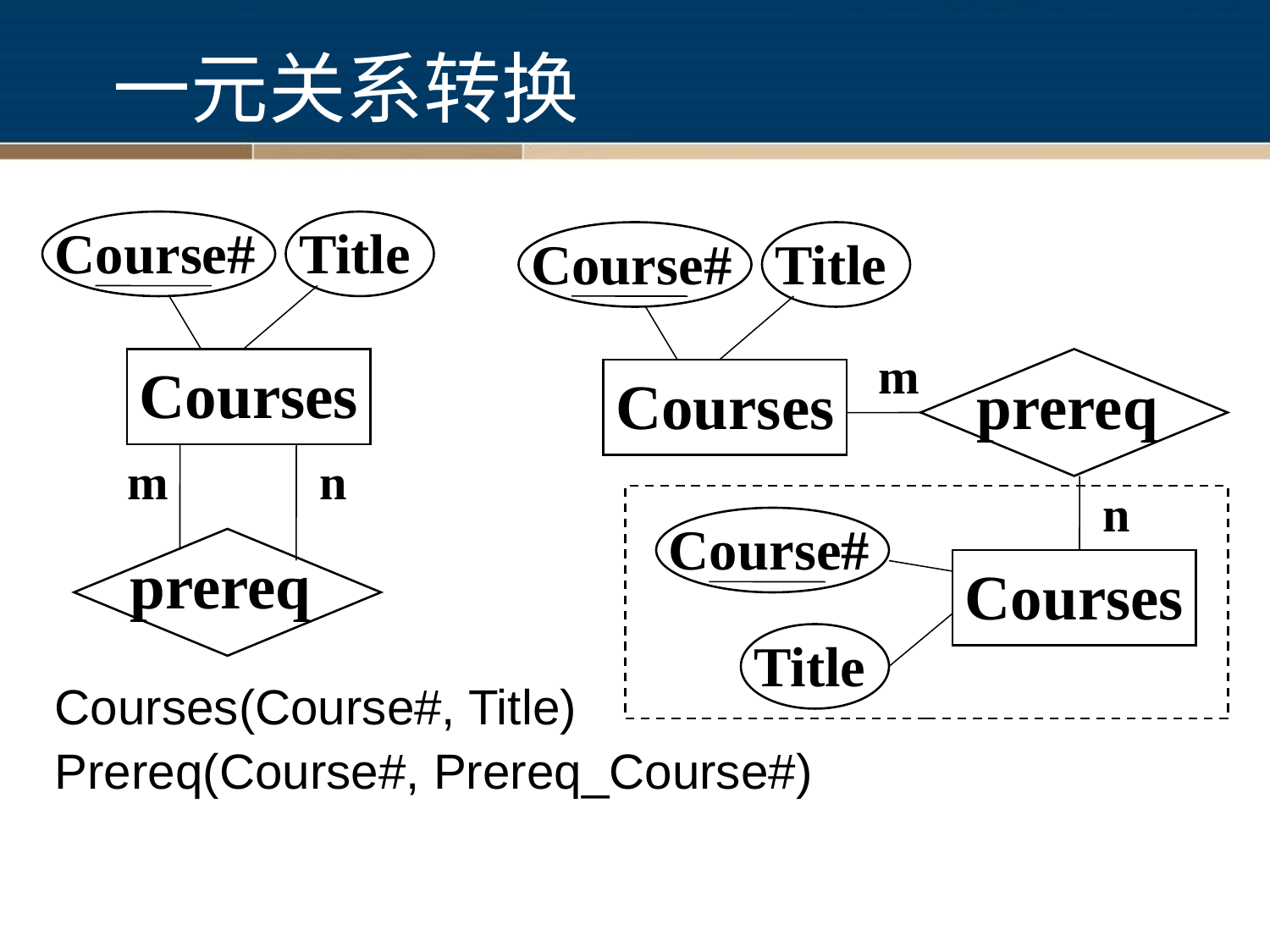

# 一元关系转换
Course#

Title

Courses(Course#, Title)
Prereq(Course#, Prereq_Course#)
Course#

Title

     m
Courses

Courses

prereq

     m

n

n

Course#

prereq
Courses

Title